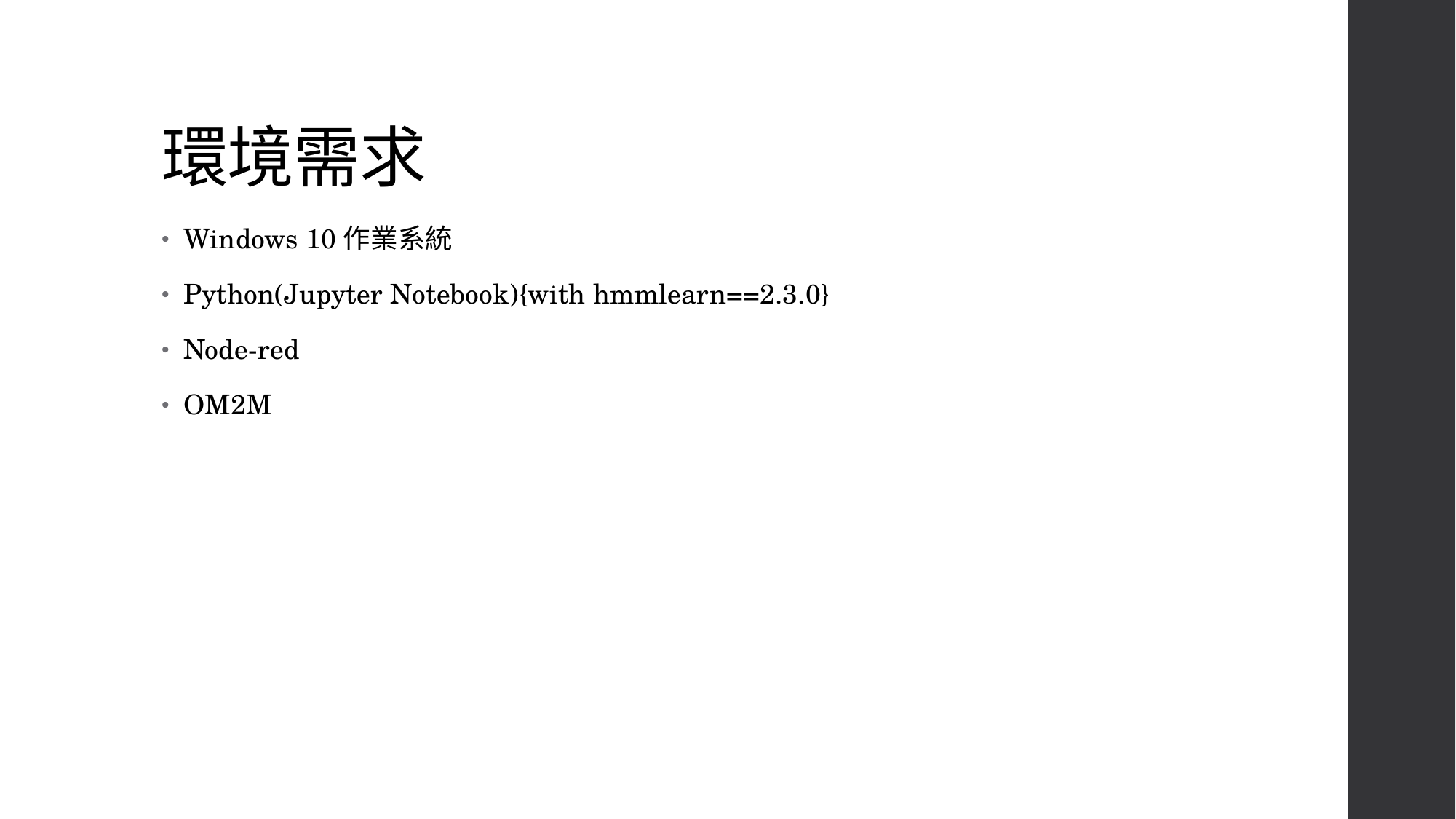

# 環境需求
Windows 10作業系統
Python(Jupyter Notebook){with hmmlearn==2.3.0}
Node-red
OM2M